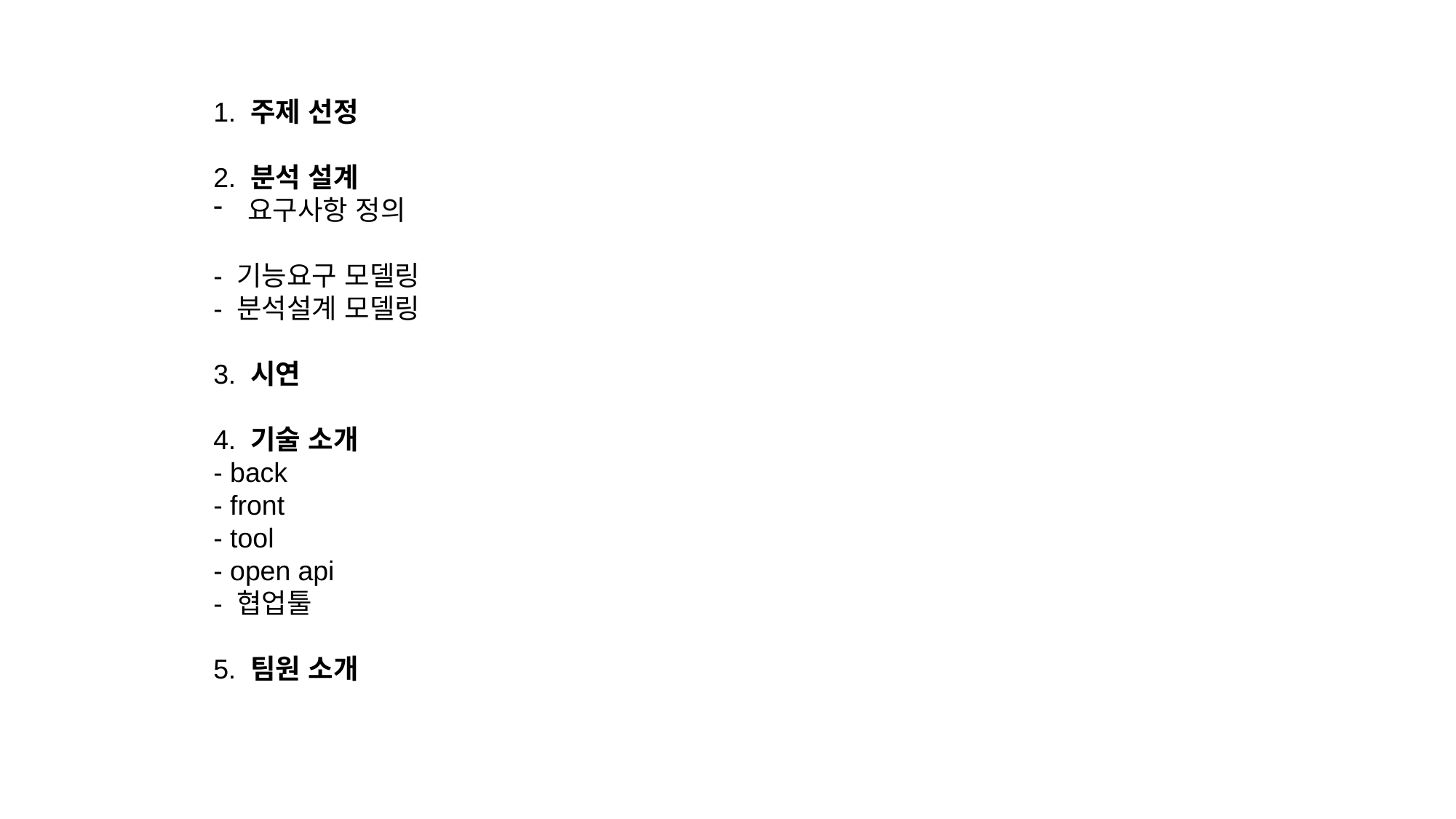

1. 주제 선정

2. 분석 설계
요구사항 정의

- 기능요구 모델링
- 분석설계 모델링

3. 시연

4. 기술 소개
- back
- front
- tool
- open api
- 협업툴

5. 팀원 소개